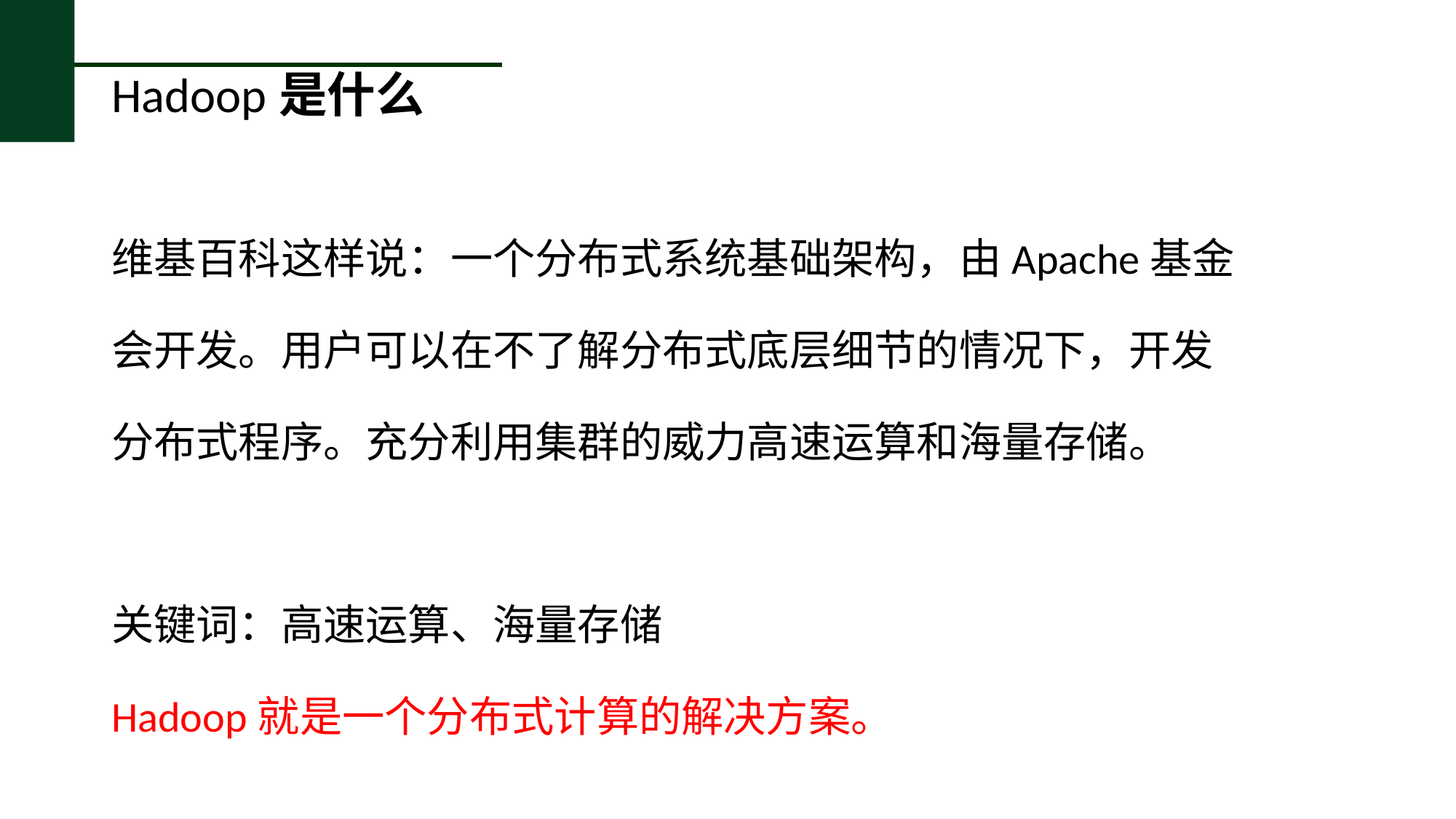

# Hadoop是什么
维基百科这样说：一个分布式系统基础架构，由Apache基金
会开发。用户可以在不了解分布式底层细节的情况下，开发
分布式程序。充分利用集群的威力高速运算和海量存储。

关键词：高速运算、海量存储
Hadoop就是一个分布式计算的解决方案。